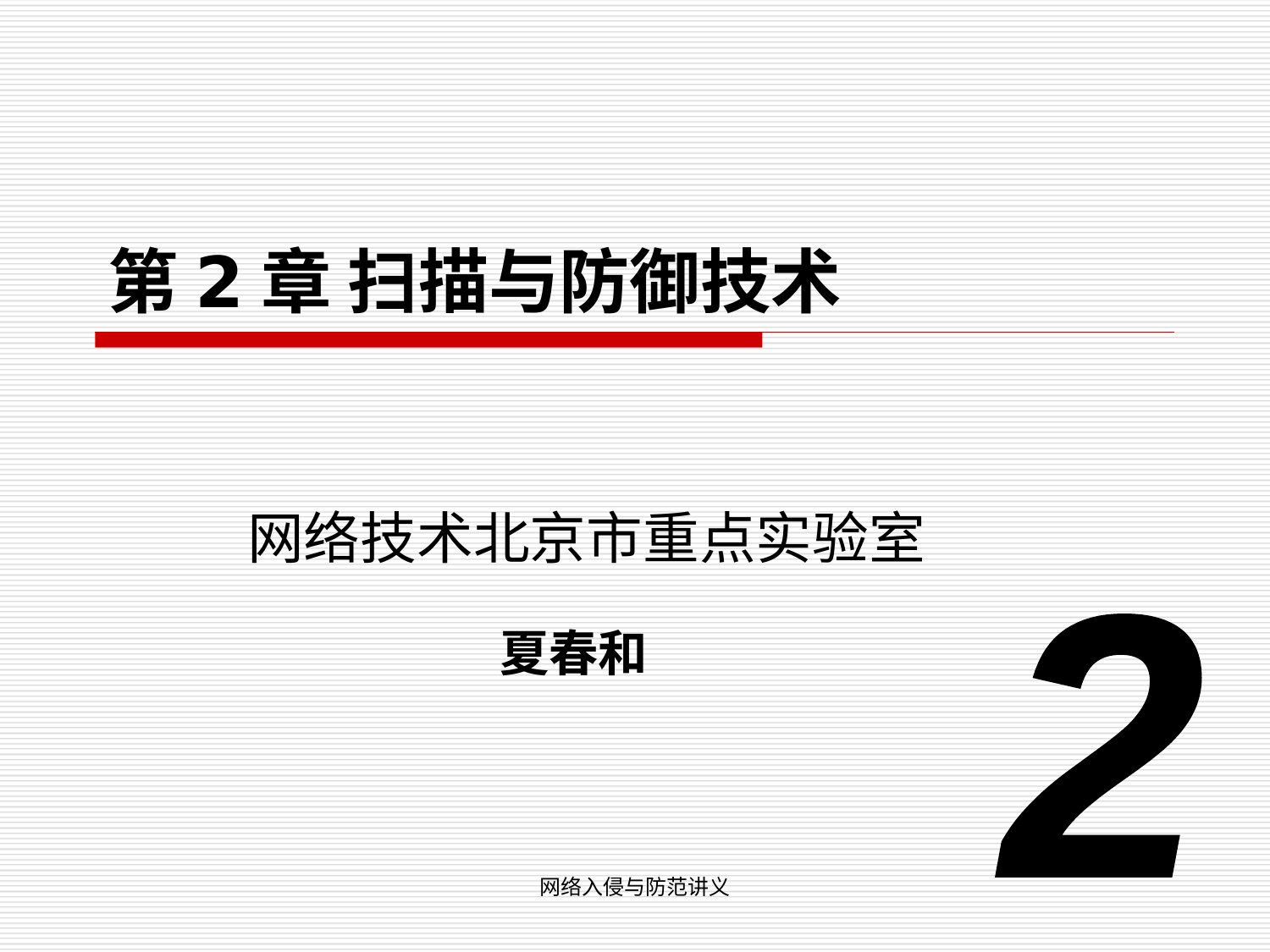

# 第2章 扫描与防御技术
网络技术北京市重点实验室
2
夏春和
网络入侵与防范讲义
1